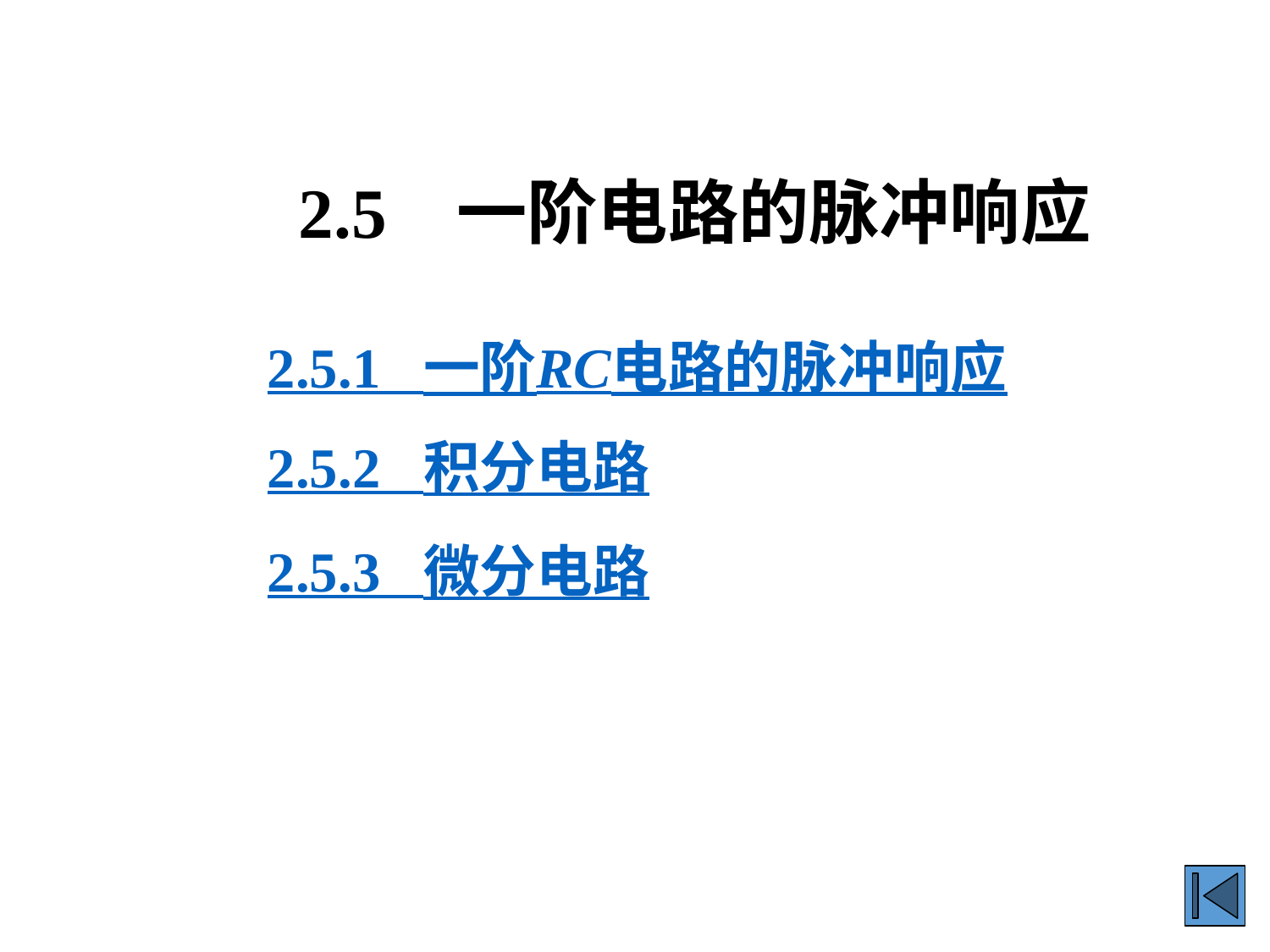

2.5   一阶电路的脉冲响应
2.5.1   一阶RC电路的脉冲响应
2.5.2   积分电路
2.5.3   微分电路